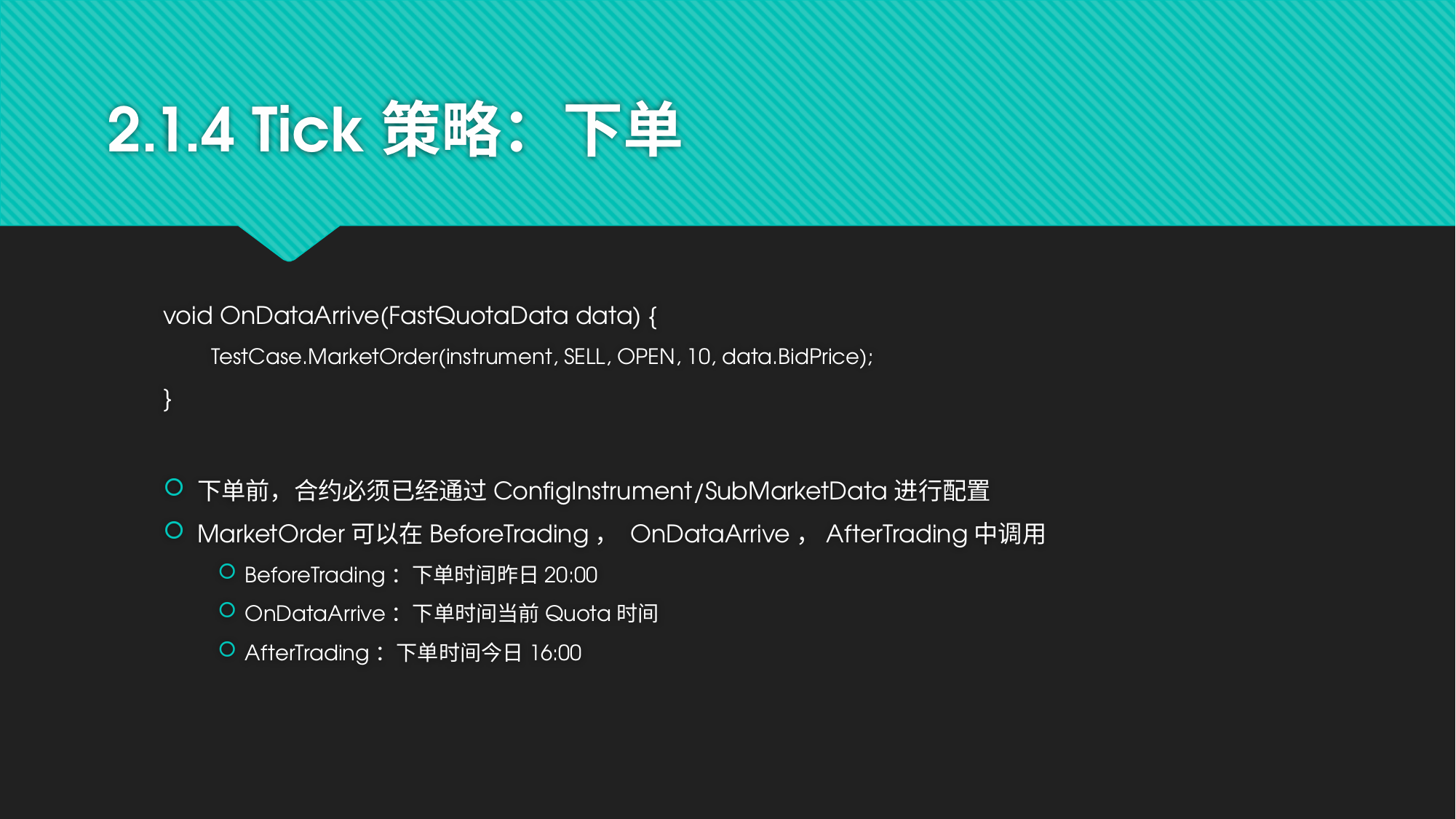

# 2.1.4 Tick策略：下单
void OnDataArrive(FastQuotaData data) {
TestCase.MarketOrder(instrument, SELL, OPEN, 10, data.BidPrice);
}

下单前，合约必须已经通过ConfigInstrument/SubMarketData进行配置
MarketOrder可以在BeforeTrading， OnDataArrive，AfterTrading中调用
BeforeTrading：下单时间昨日20:00
OnDataArrive：下单时间当前Quota时间
AfterTrading：下单时间今日16:00